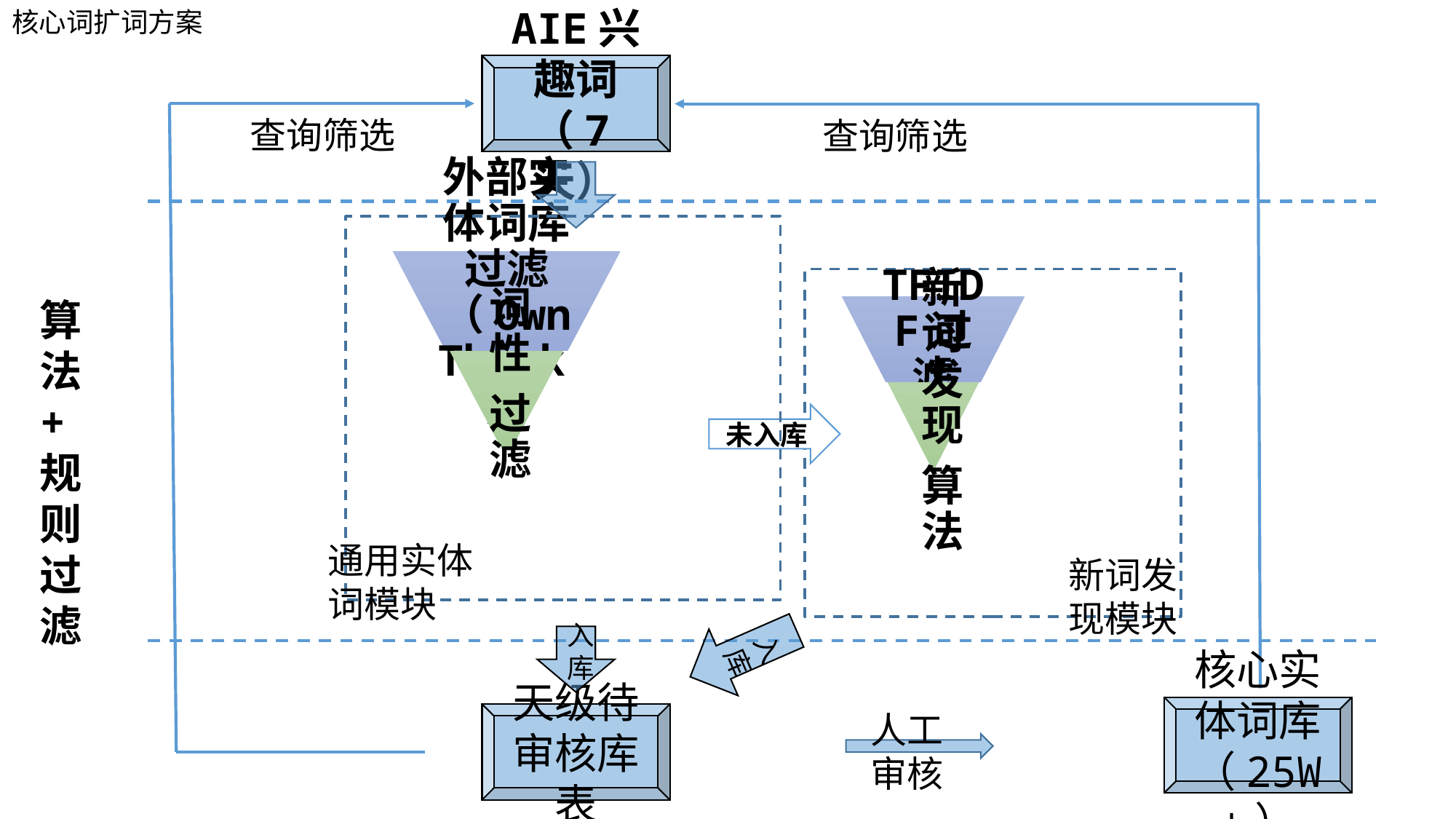

核心词扩词方案
AIE兴趣词
（7天）
查询筛选
查询筛选

外部实体词库过滤（OwnThink）
词性
过滤
算
法
+
规
则
过
滤
入库
核心实体词库（25W+）
人工审核
天级待审核库表

TFIDF过滤
新词发现
算法
新词发
现模块
未入库
入库

通用实体
词模块